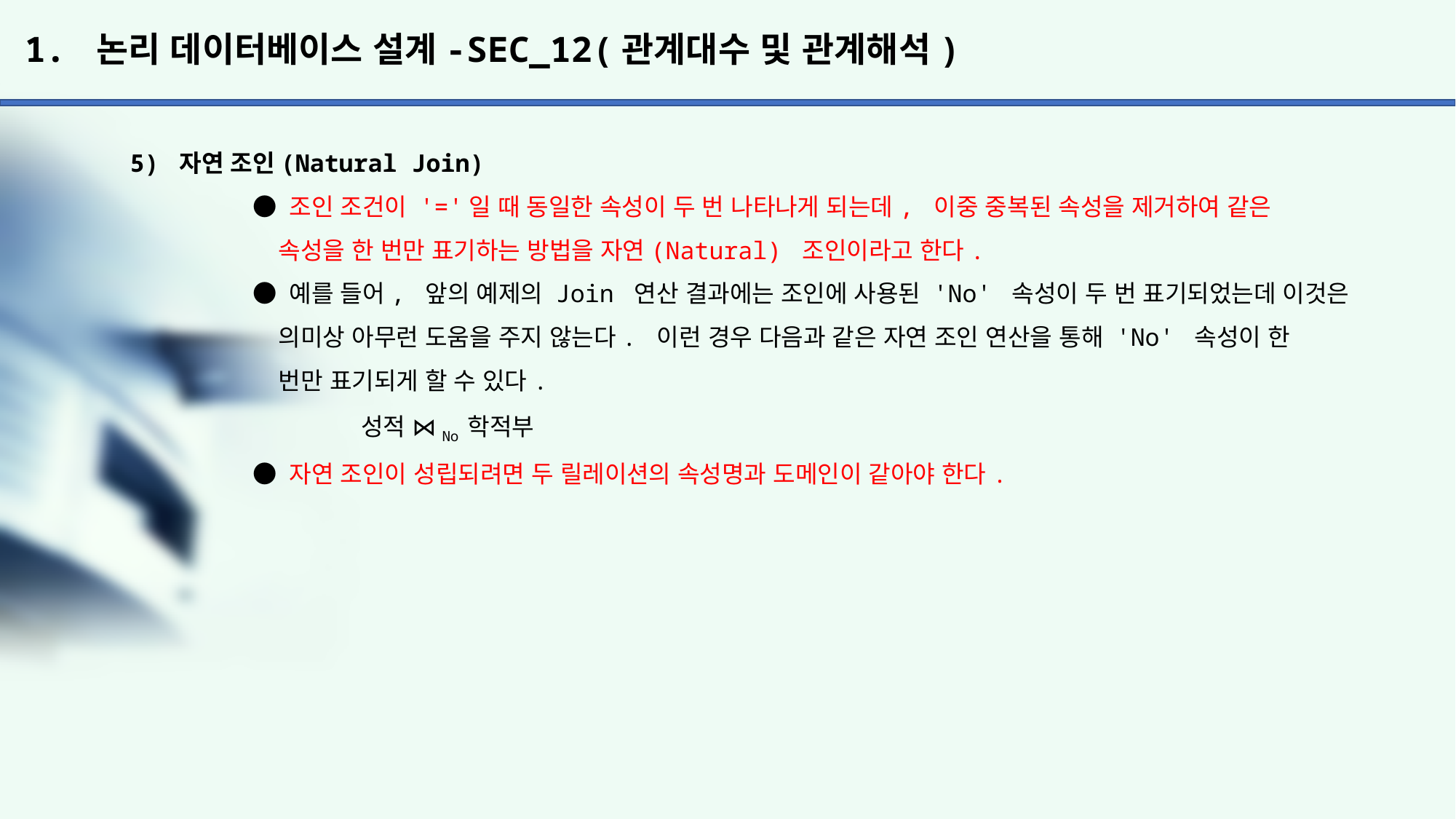

# 1. 논리 데이터베이스 설계-SEC_12(관계대수 및 관계해석)
5) 자연 조인(Natural Join)
	  ● 조인 조건이 '='일 때 동일한 속성이 두 번 나타나게 되는데, 이중 중복된 속성을 제거하여 같은
	     속성을 한 번만 표기하는 방법을 자연(Natural) 조인이라고 한다.
	  ● 예를 들어, 앞의 예제의 Join 연산 결과에는 조인에 사용된 'No' 속성이 두 번 표기되었는데 이것은
	     의미상 아무런 도움을 주지 않는다. 이런 경우 다음과 같은 자연 조인 연산을 통해 'No' 속성이 한
	     번만 표기되게 할 수 있다.
		 성적 ⋈No 학적부
	  ● 자연 조인이 성립되려면 두 릴레이션의 속성명과 도메인이 같아야 한다.